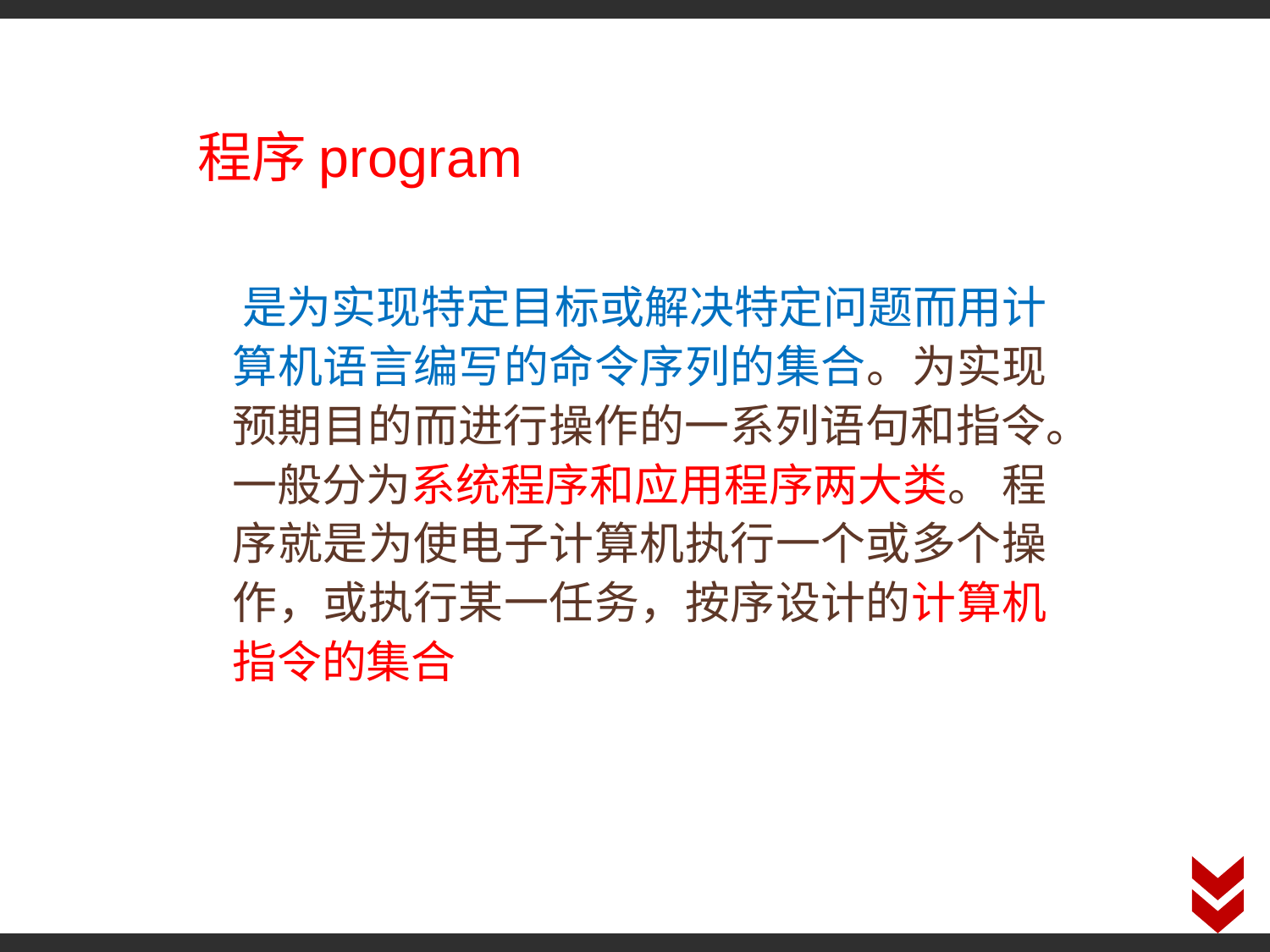

程序program

    是为实现特定目标或解决特定问题而用计算机语言编写的命令序列的集合。为实现预期目的而进行操作的一系列语句和指令。一般分为系统程序和应用程序两大类。 程序就是为使电子计算机执行一个或多个操作，或执行某一任务，按序设计的计算机指令的集合